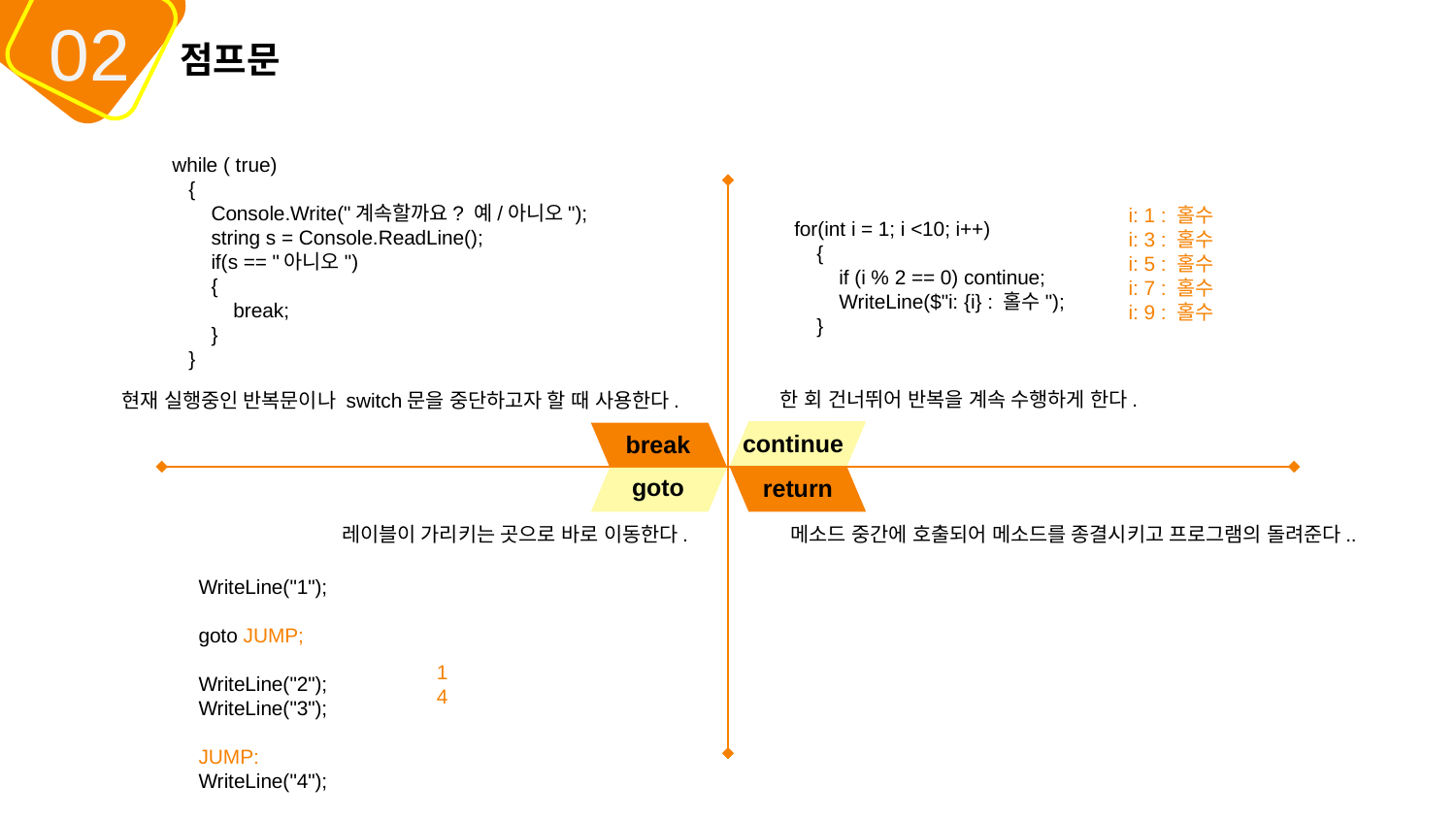

02
점프문
 while ( true)
    {
        Console.Write("계속할까요? 예/아니오");
        string s = Console.ReadLine();
        if(s == "아니오")
        {
            break;
        }
    }
i: 1 : 홀수
i: 3 : 홀수
i: 5 : 홀수
i: 7 : 홀수
i: 9 : 홀수
for(int i = 1; i <10; i++)
    {
        if (i % 2 == 0) continue;
        WriteLine($"i: {i} : 홀수");
    }
한 회 건너뛰어 반복을 계속 수행하게 한다.
현재 실행중인 반복문이나 switch문을 중단하고자 할 때 사용한다.
continue

break

goto
return

레이블이 가리키는 곳으로 바로 이동한다.
메소드 중간에 호출되어 메소드를 종결시키고 프로그램의 돌려준다..
WriteLine("1");

goto JUMP;

WriteLine("2");
WriteLine("3");

JUMP:
WriteLine("4");
1
4